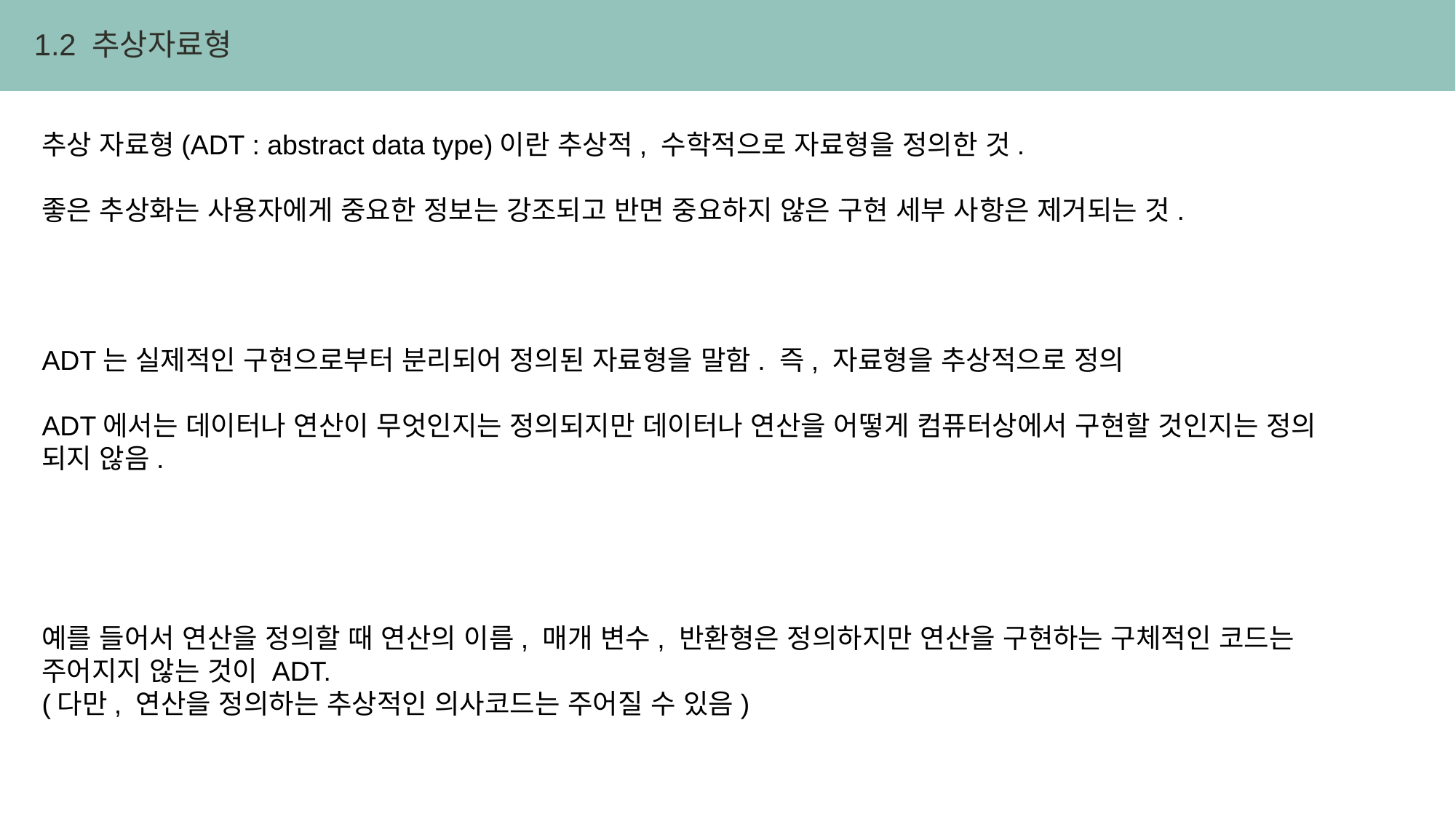

1.2 추상자료형
추상 자료형(ADT : abstract data type)이란 추상적, 수학적으로 자료형을 정의한 것.

좋은 추상화는 사용자에게 중요한 정보는 강조되고 반면 중요하지 않은 구현 세부 사항은 제거되는 것.
ADT는 실제적인 구현으로부터 분리되어 정의된 자료형을 말함. 즉, 자료형을 추상적으로 정의

ADT에서는 데이터나 연산이 무엇인지는 정의되지만 데이터나 연산을 어떻게 컴퓨터상에서 구현할 것인지는 정의 되지 않음.
예를 들어서 연산을 정의할 때 연산의 이름, 매개 변수, 반환형은 정의하지만 연산을 구현하는 구체적인 코드는 주어지지 않는 것이 ADT.
(다만, 연산을 정의하는 추상적인 의사코드는 주어질 수 있음)